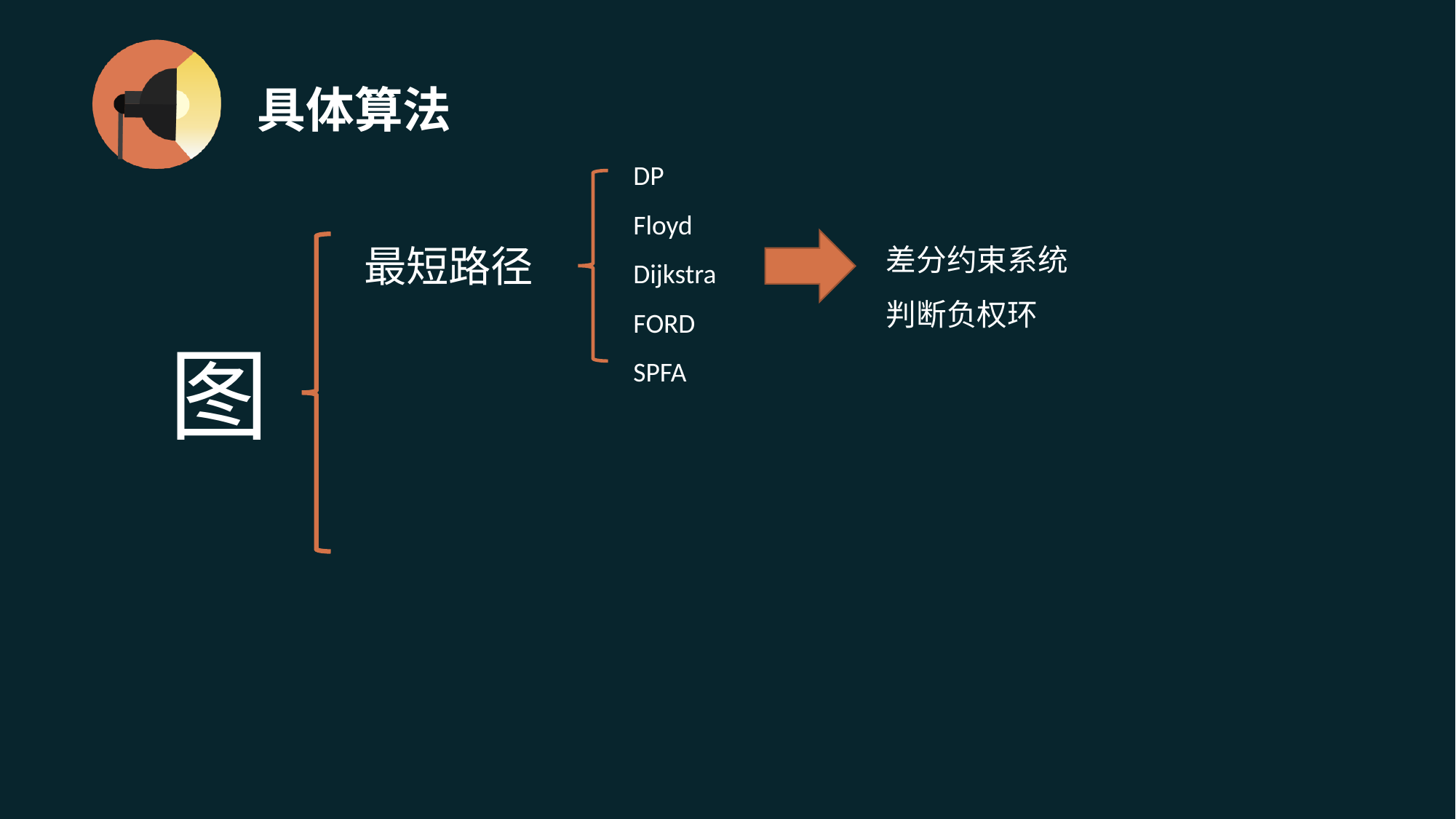

# 具体算法
DP
Floyd
Dijkstra
FORD
SPFA

差分约束系统
判断负权环

最短路径
图